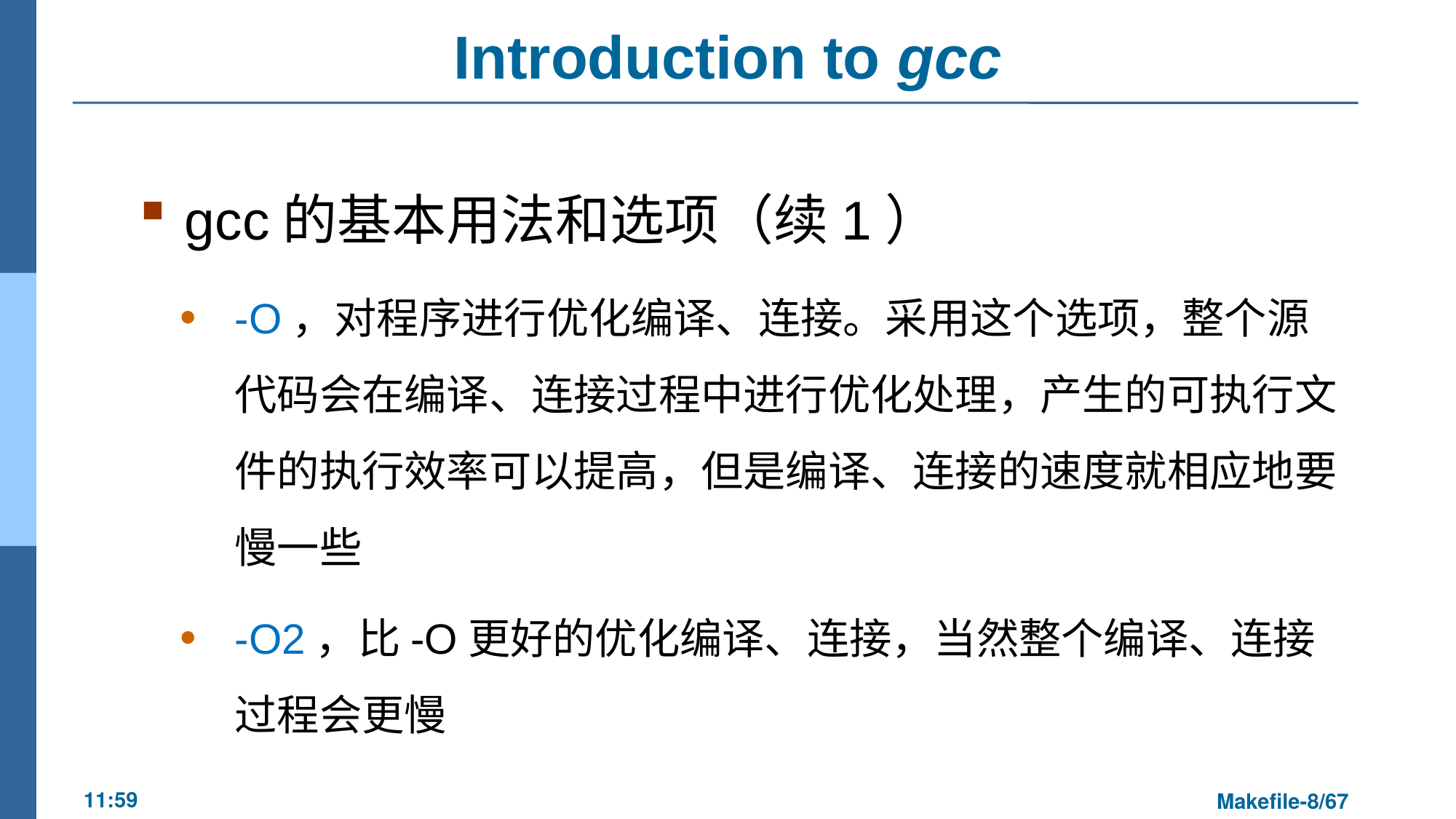

# Introduction to gcc
gcc的基本用法和选项（续1）
-O，对程序进行优化编译、连接。采用这个选项，整个源代码会在编译、连接过程中进行优化处理，产生的可执行文件的执行效率可以提高，但是编译、连接的速度就相应地要慢一些
-O2，比-O更好的优化编译、连接，当然整个编译、连接过程会更慢